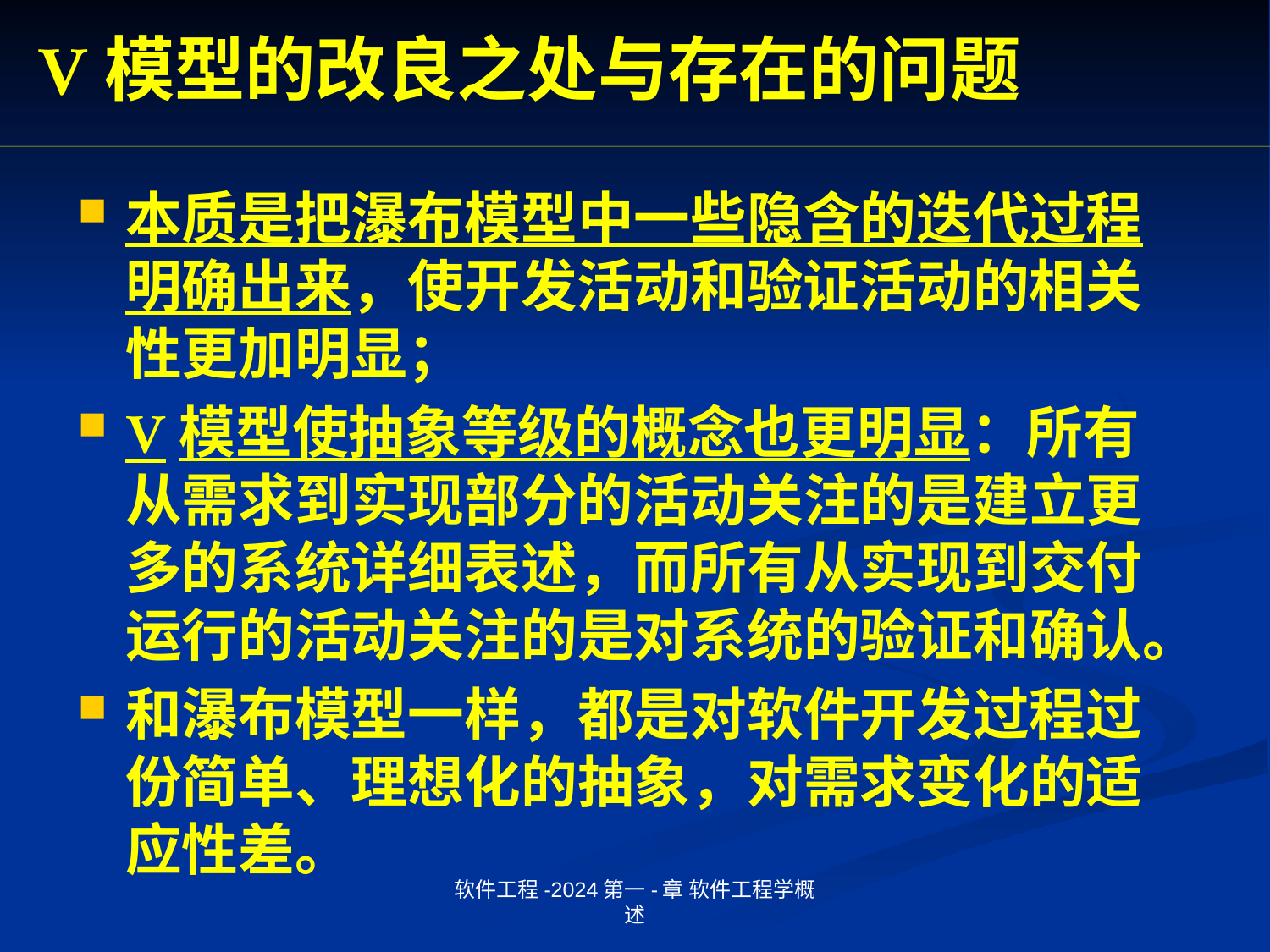

V模型的改良之处与存在的问题

本质是把瀑布模型中一些隐含的迭代过程明确出来，使开发活动和验证活动的相关性更加明显；
V模型使抽象等级的概念也更明显：所有从需求到实现部分的活动关注的是建立更多的系统详细表述，而所有从实现到交付运行的活动关注的是对系统的验证和确认。
和瀑布模型一样，都是对软件开发过程过份简单、理想化的抽象，对需求变化的适应性差。
软件工程-2024第一-章 软件工程学概述
84